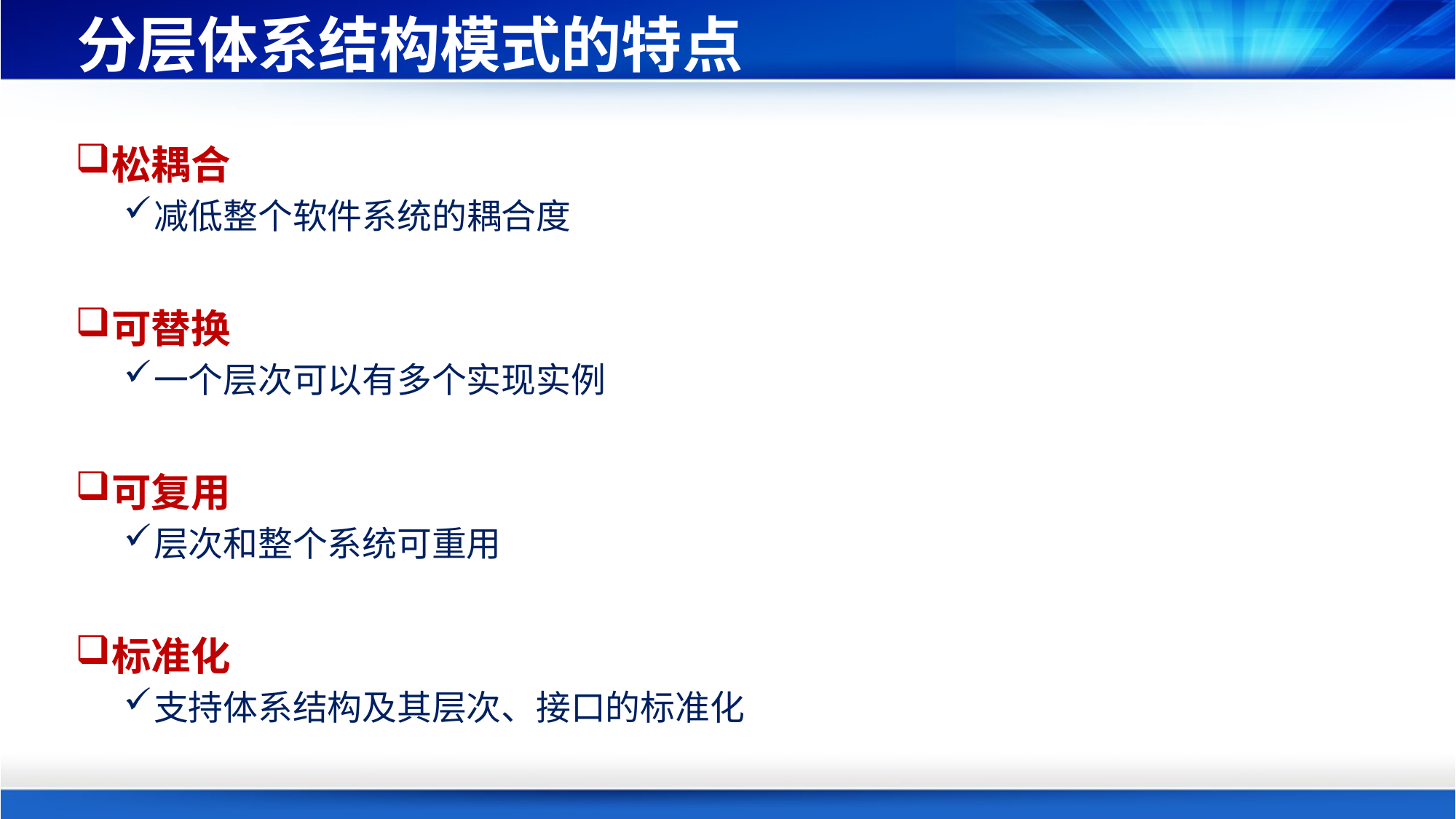

# 分层体系结构模式的特点
松耦合
减低整个软件系统的耦合度

可替换
一个层次可以有多个实现实例

可复用
层次和整个系统可重用

标准化
支持体系结构及其层次、接口的标准化